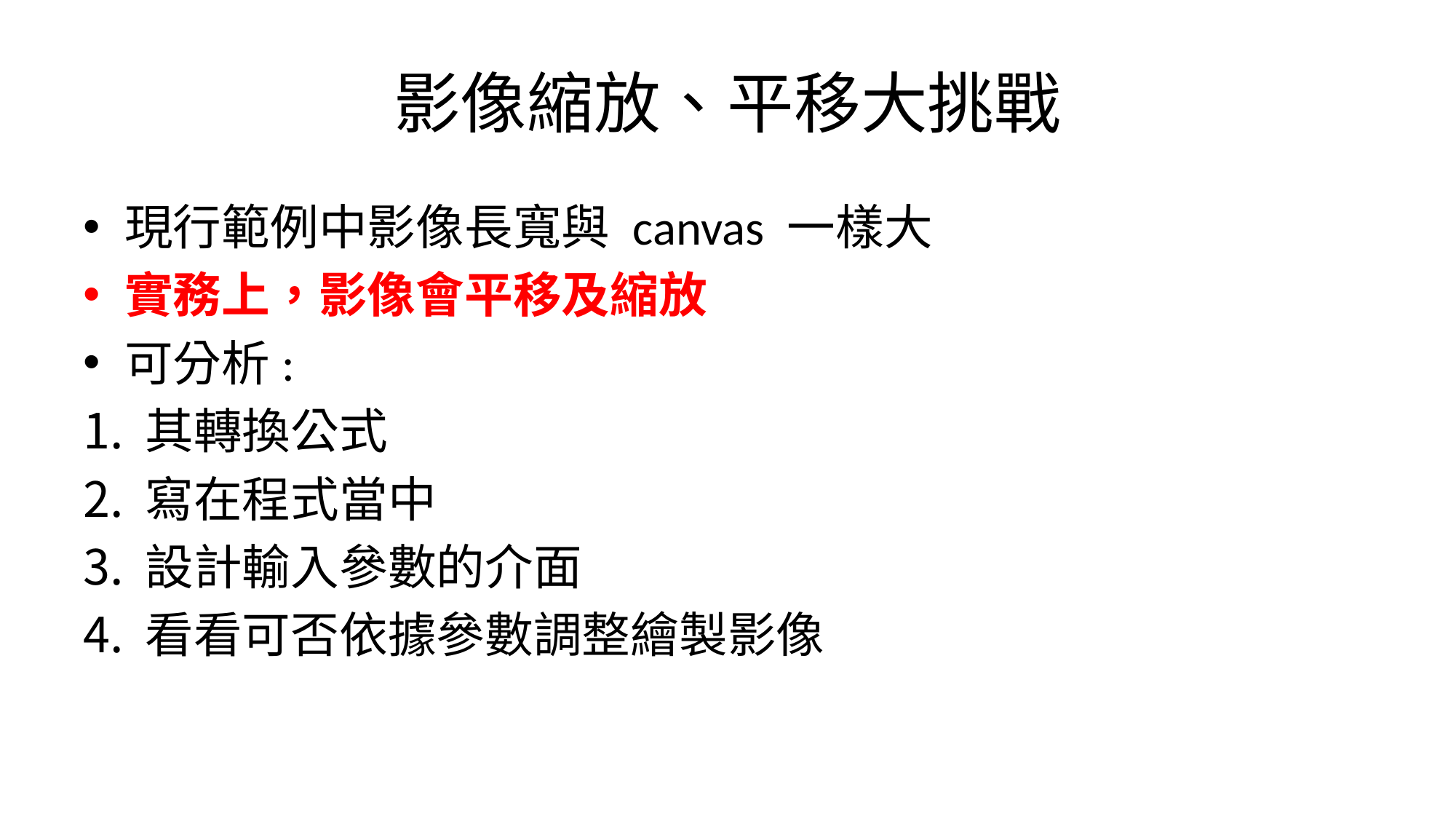

# 影像縮放、平移大挑戰
現行範例中影像長寬與 canvas 一樣大
實務上，影像會平移及縮放
可分析:
其轉換公式
寫在程式當中
設計輸入參數的介面
看看可否依據參數調整繪製影像